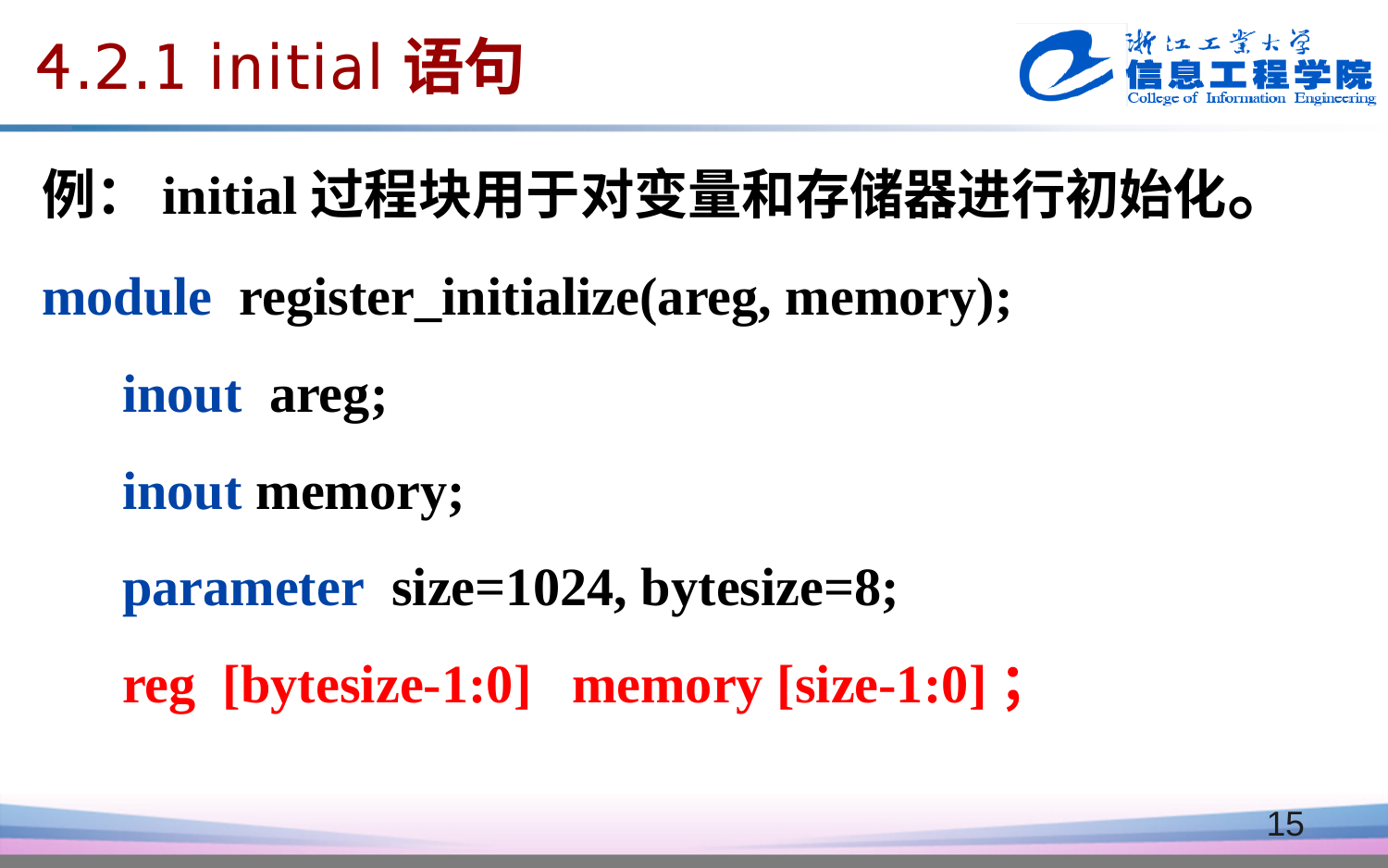

4.2.1 initial语句
例：initial过程块用于对变量和存储器进行初始化。
module  register_initialize(areg, memory);
      inout  areg;
      inout memory;
      parameter  size=1024, bytesize=8;
      reg  [bytesize-1:0]   memory [size-1:0]；
15